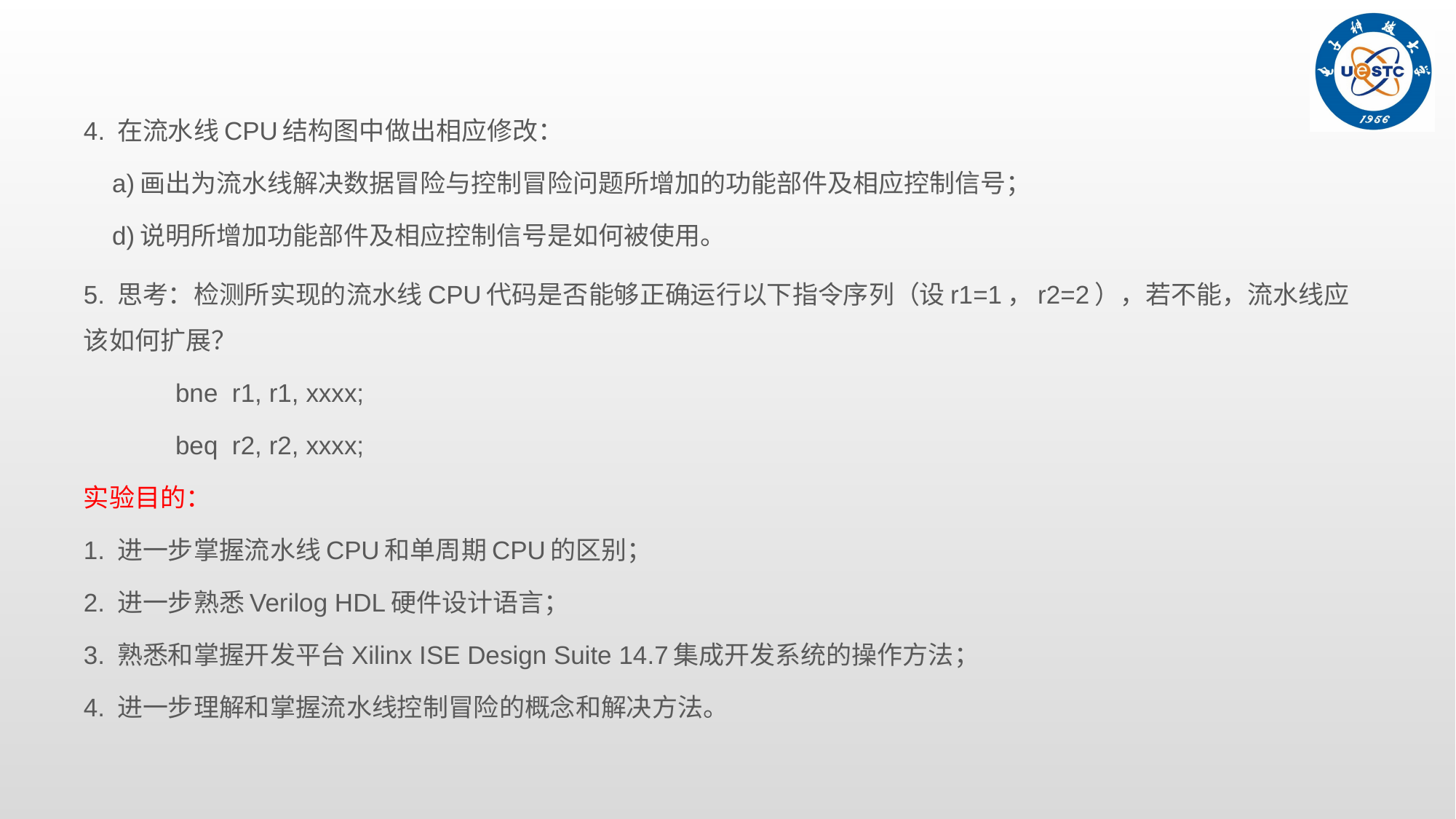

4. 在流水线CPU结构图中做出相应修改：
    a)画出为流水线解决数据冒险与控制冒险问题所增加的功能部件及相应控制信号；
    d)说明所增加功能部件及相应控制信号是如何被使用。
5. 思考：检测所实现的流水线CPU代码是否能够正确运行以下指令序列（设r1=1，r2=2），若不能，流水线应该如何扩展？
		bne  r1, r1, xxxx;
		beq  r2, r2, xxxx;
实验目的：
1. 进一步掌握流水线CPU和单周期CPU的区别；
2. 进一步熟悉Verilog HDL硬件设计语言；
3. 熟悉和掌握开发平台Xilinx ISE Design Suite 14.7集成开发系统的操作方法；
4. 进一步理解和掌握流水线控制冒险的概念和解决方法。